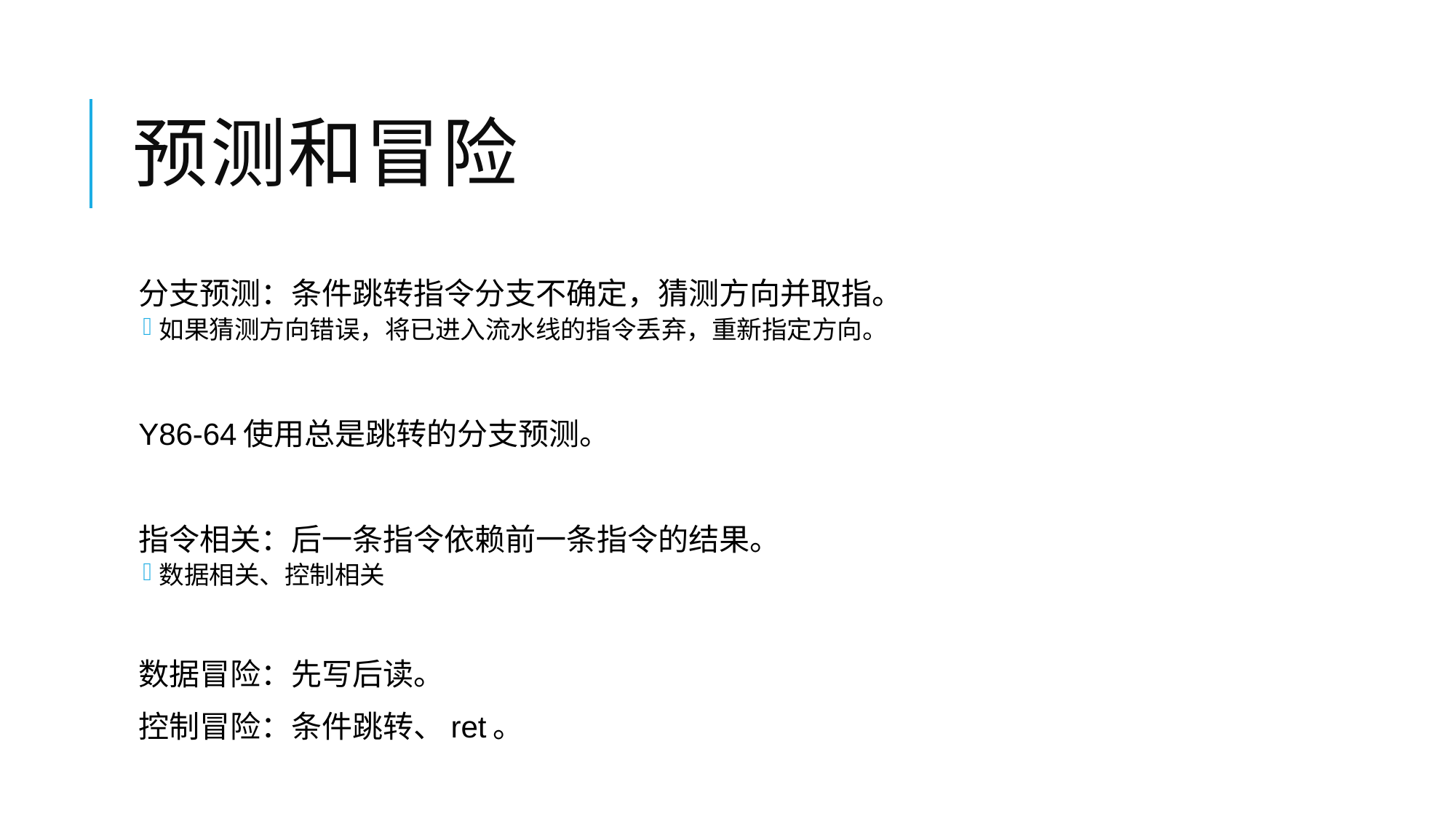

# 预测和冒险
分支预测：条件跳转指令分支不确定，猜测方向并取指。
如果猜测方向错误，将已进入流水线的指令丢弃，重新指定方向。

Y86-64使用总是跳转的分支预测。

指令相关：后一条指令依赖前一条指令的结果。
数据相关、控制相关

数据冒险：先写后读。
控制冒险：条件跳转、ret。